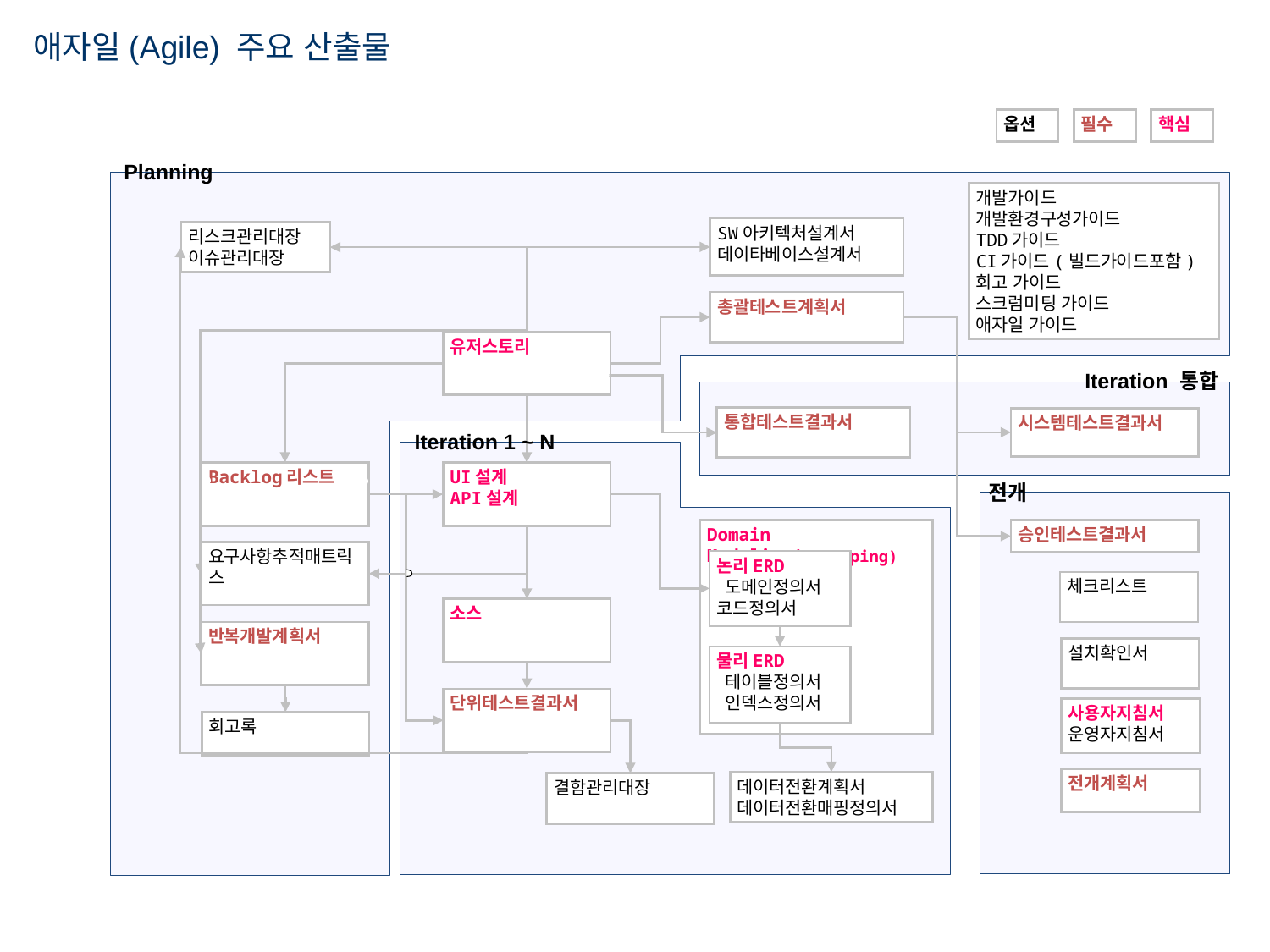

애자일(Agile) 주요 산출물
옵션
필수
핵심
Planning

개발가이드
개발환경구성가이드
TDD가이드
CI가이드(빌드가이드포함)
회고 가이드
스크럼미팅 가이드
애자일 가이드
SW아키텍처설계서
데이타베이스설계서
리스크관리대장
이슈관리대장
총괄테스트계획서
유저스토리

Iteration 통합

통합테스트결과서
시스템테스트결과서
Iteration 1 ~ N

Backlog리스트
UI설계
API설계
전개

승인테스트결과서
Domain Modeling(ORMapping)
요구사항추적매트릭스
논리ERD
 도메인정의서
코드정의서

체크리스트
소스
반복개발계획서
설치확인서
물리ERD
 테이블정의서
 인덱스정의서
단위테스트결과서
사용자지침서
운영자지침서
회고록
전개계획서
데이터전환계획서
데이터전환매핑정의서
결함관리대장